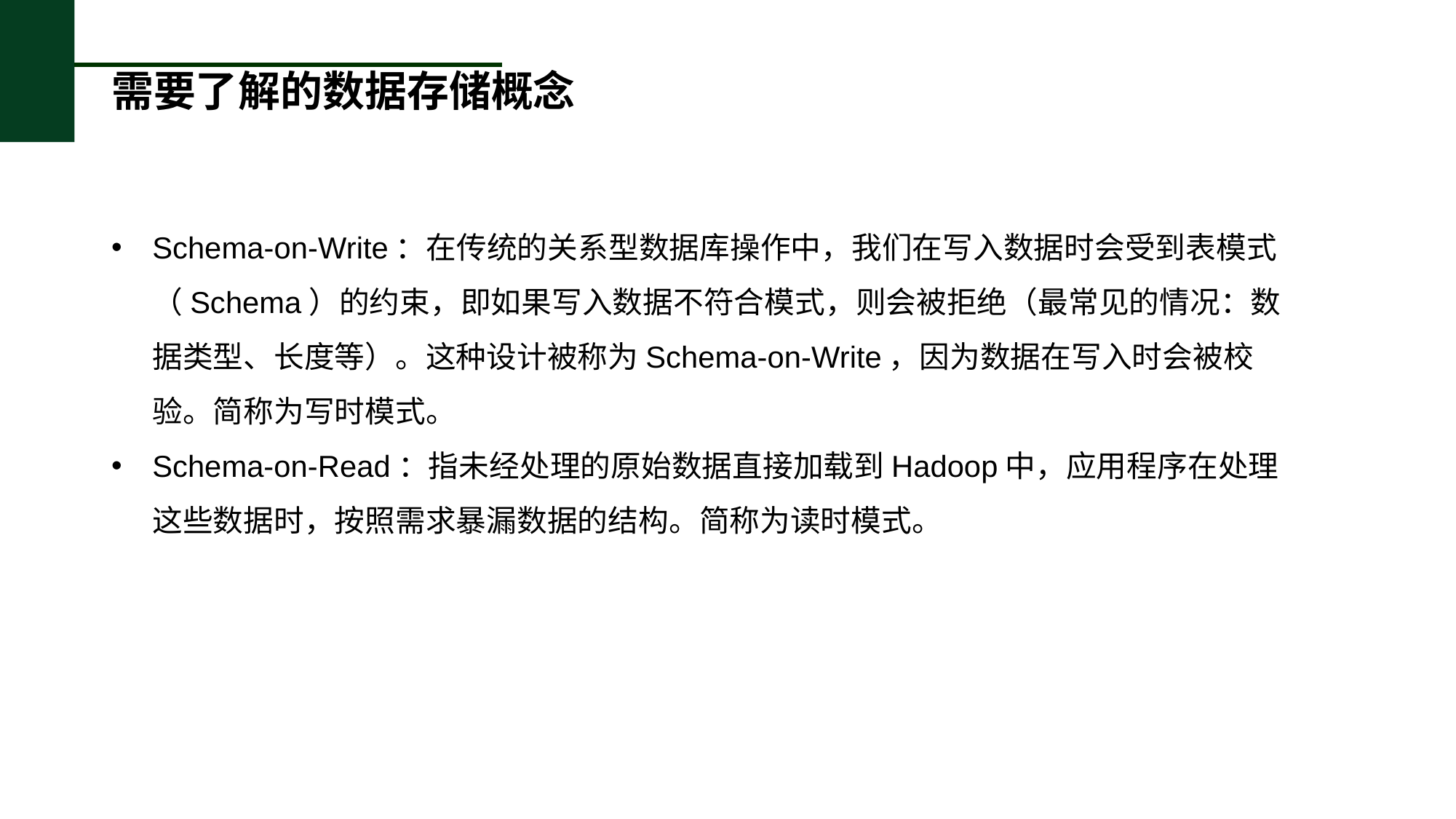

# 需要了解的数据存储概念
Schema-on-Write：在传统的关系型数据库操作中，我们在写入数据时会受到表模式（Schema）的约束，即如果写入数据不符合模式，则会被拒绝（最常见的情况：数据类型、长度等）。这种设计被称为Schema-on-Write，因为数据在写入时会被校验。简称为写时模式。
Schema-on-Read：指未经处理的原始数据直接加载到Hadoop中，应用程序在处理这些数据时，按照需求暴漏数据的结构。简称为读时模式。